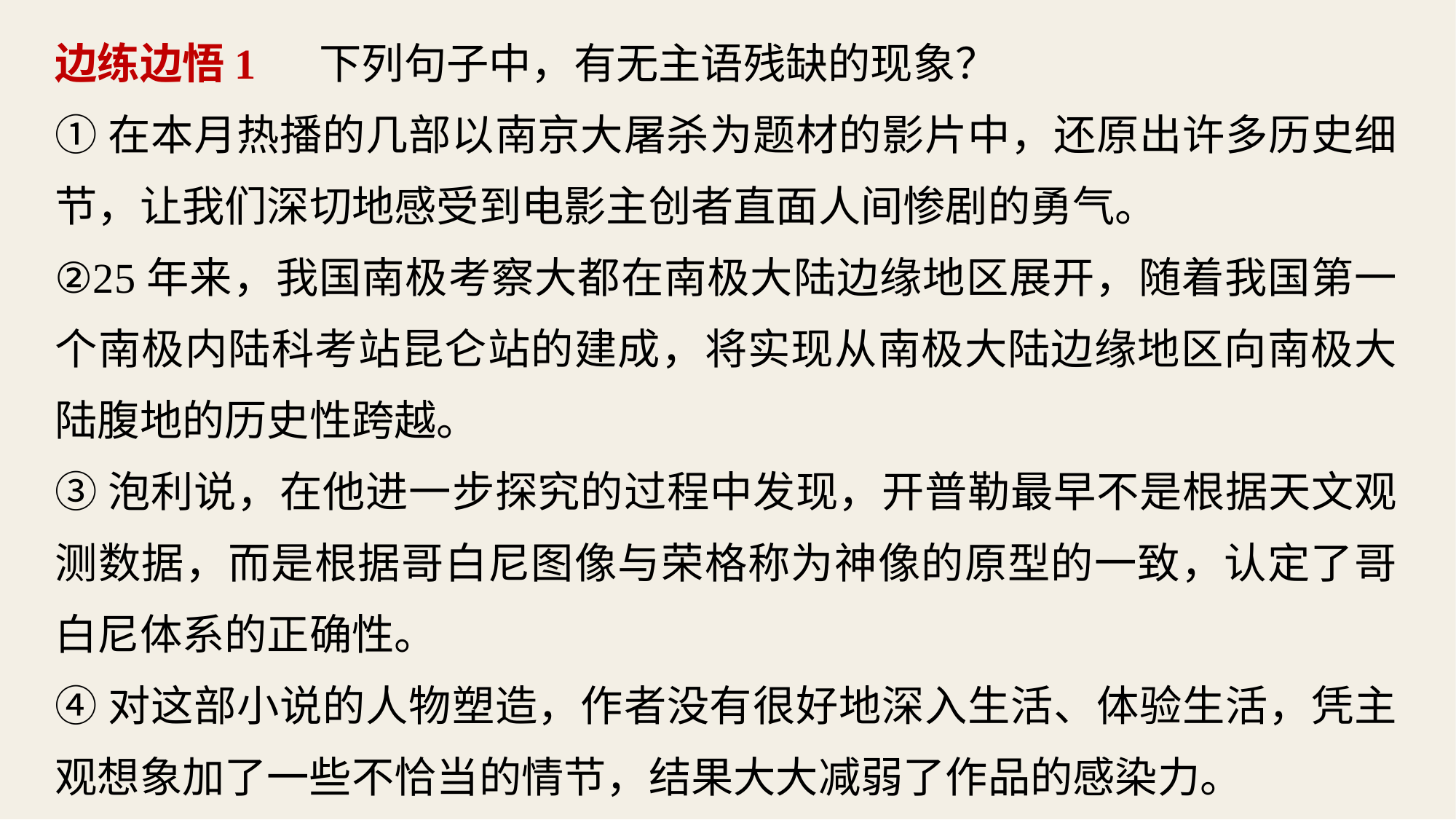

边练边悟1 　下列句子中，有无主语残缺的现象？
①在本月热播的几部以南京大屠杀为题材的影片中，还原出许多历史细节，让我们深切地感受到电影主创者直面人间惨剧的勇气。
②25年来，我国南极考察大都在南极大陆边缘地区展开，随着我国第一个南极内陆科考站昆仑站的建成，将实现从南极大陆边缘地区向南极大陆腹地的历史性跨越。
③泡利说，在他进一步探究的过程中发现，开普勒最早不是根据天文观测数据，而是根据哥白尼图像与荣格称为神像的原型的一致，认定了哥白尼体系的正确性。
④对这部小说的人物塑造，作者没有很好地深入生活、体验生活，凭主观想象加了一些不恰当的情节，结果大大减弱了作品的感染力。